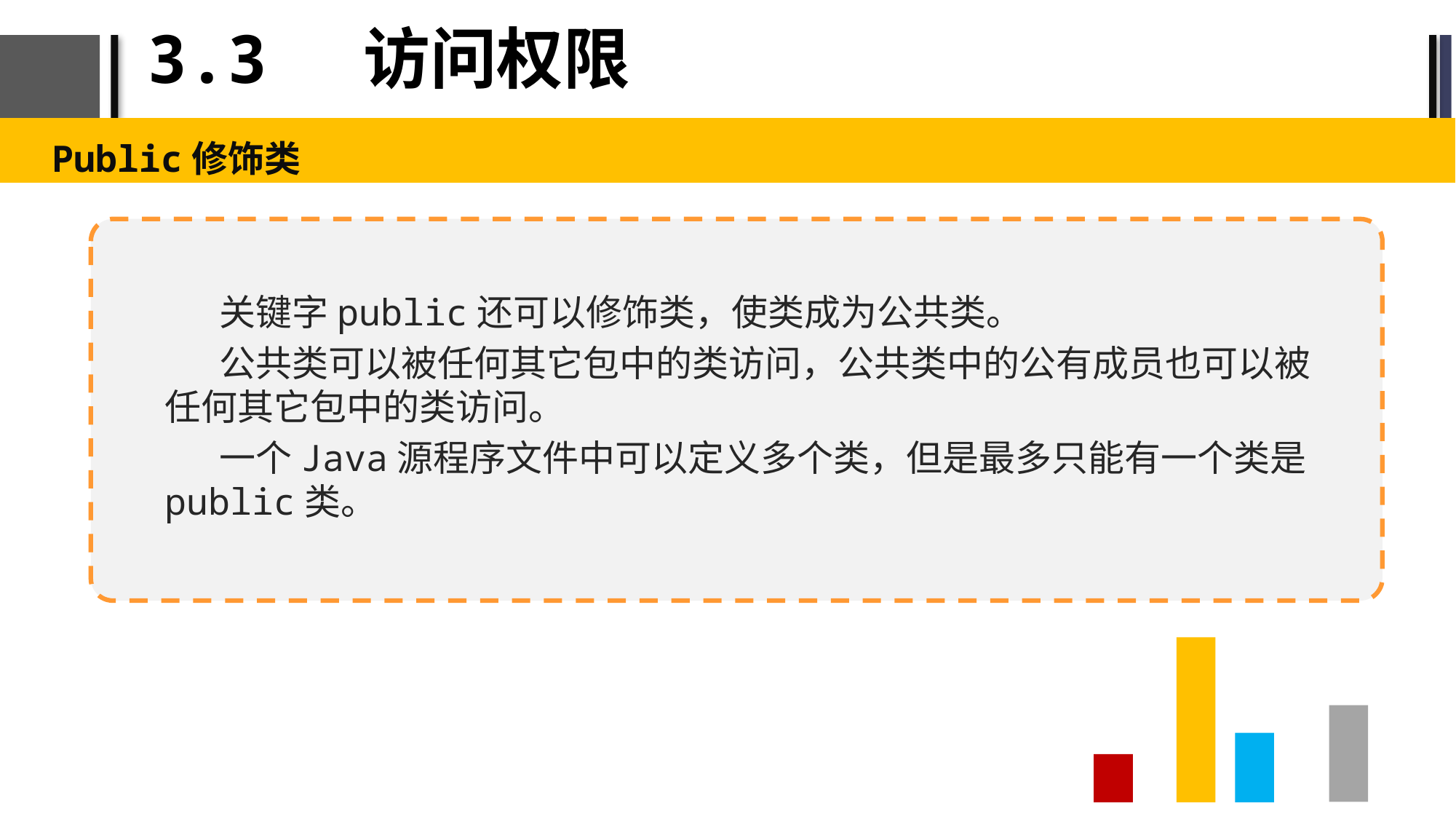

# 3.3  访问权限

Public修饰类

关键字public还可以修饰类，使类成为公共类。
公共类可以被任何其它包中的类访问，公共类中的公有成员也可以被任何其它包中的类访问。
一个Java源程序文件中可以定义多个类，但是最多只能有一个类是public类。